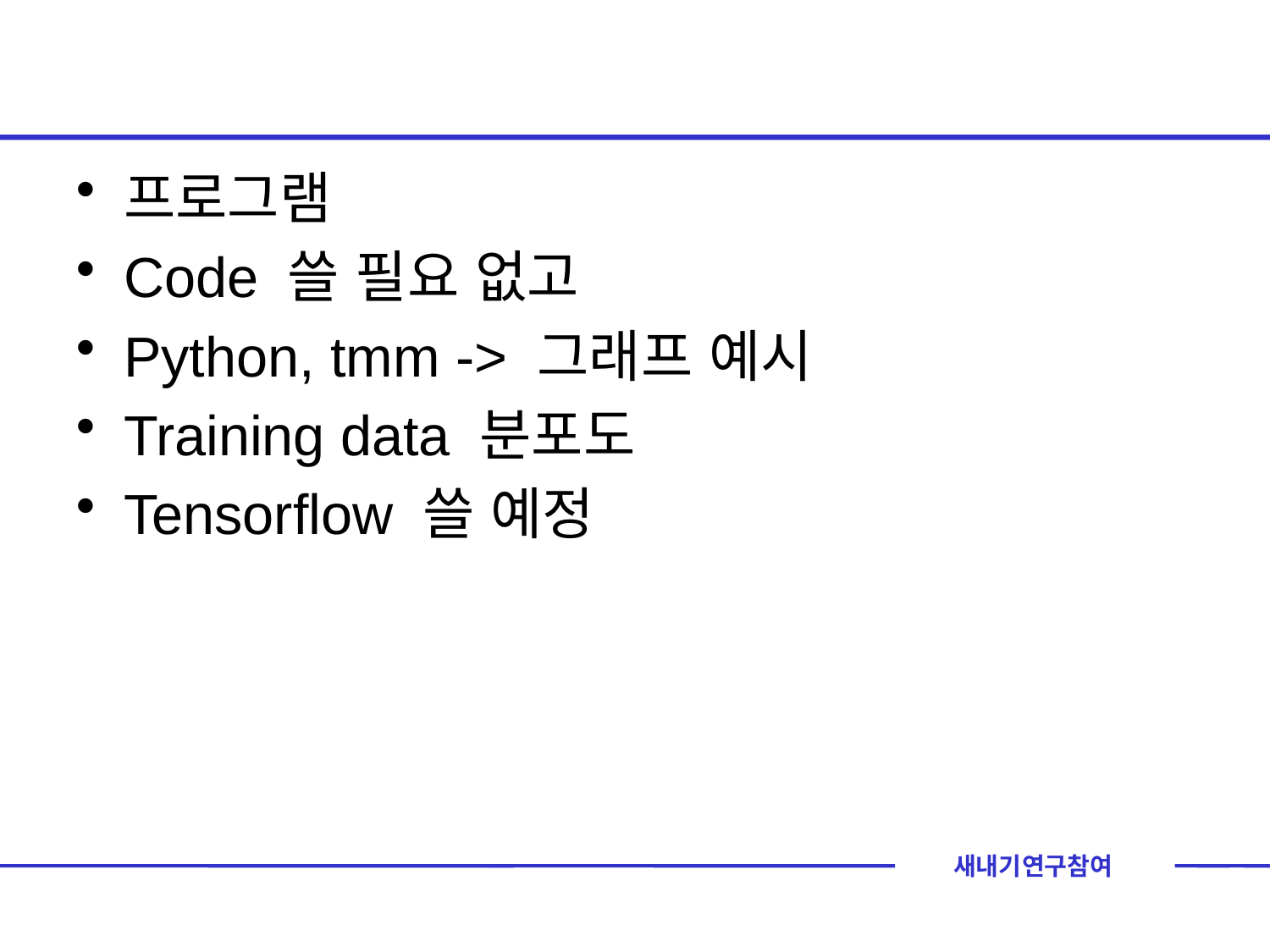

#
프로그램
Code 쓸 필요 없고
Python, tmm -> 그래프 예시
Training data 분포도
Tensorflow 쓸 예정